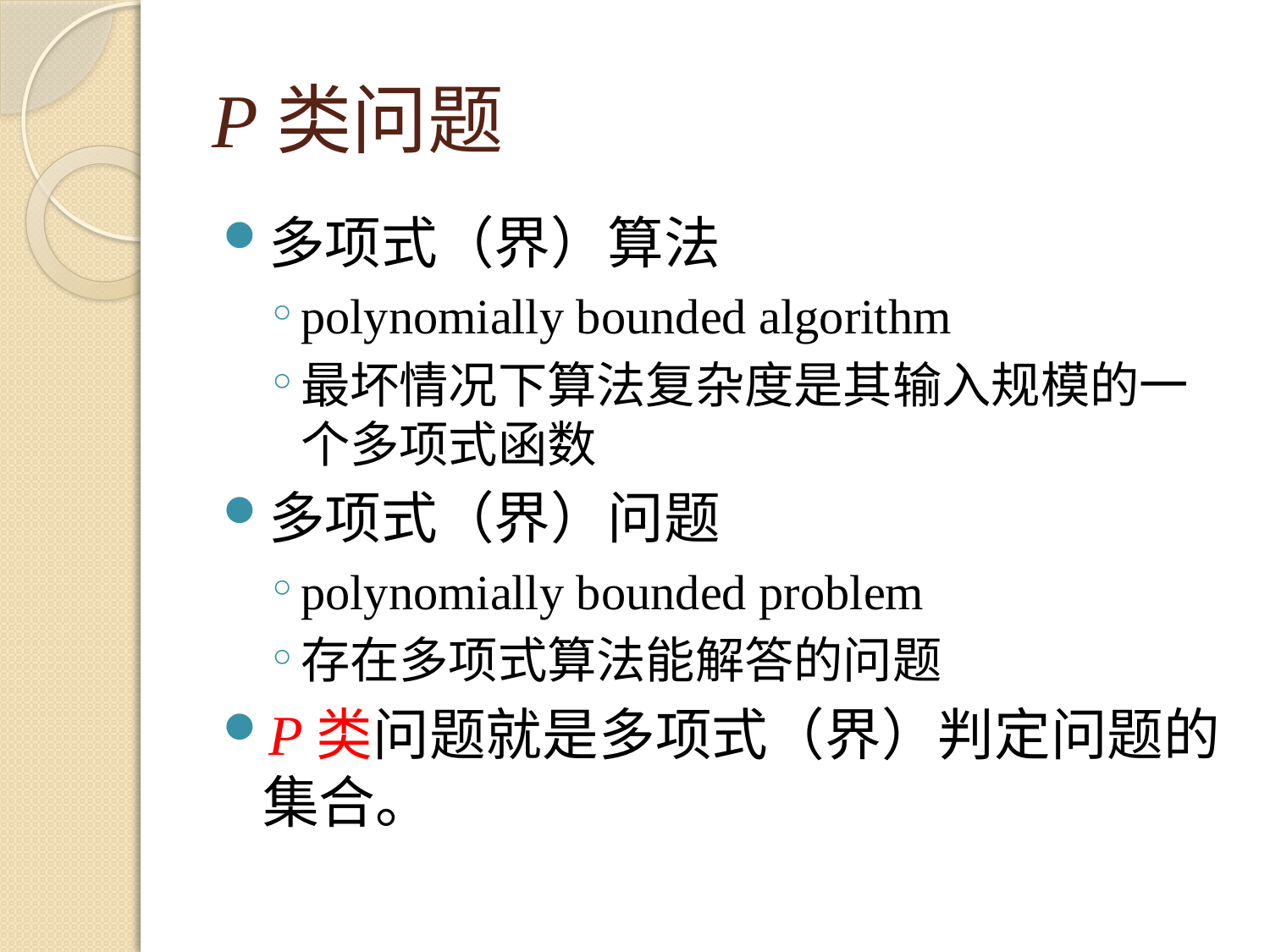

# P类问题
多项式（界）算法
polynomially bounded algorithm
最坏情况下算法复杂度是其输入规模的一个多项式函数
多项式（界）问题
polynomially bounded problem
存在多项式算法能解答的问题
P类问题就是多项式（界）判定问题的集合。